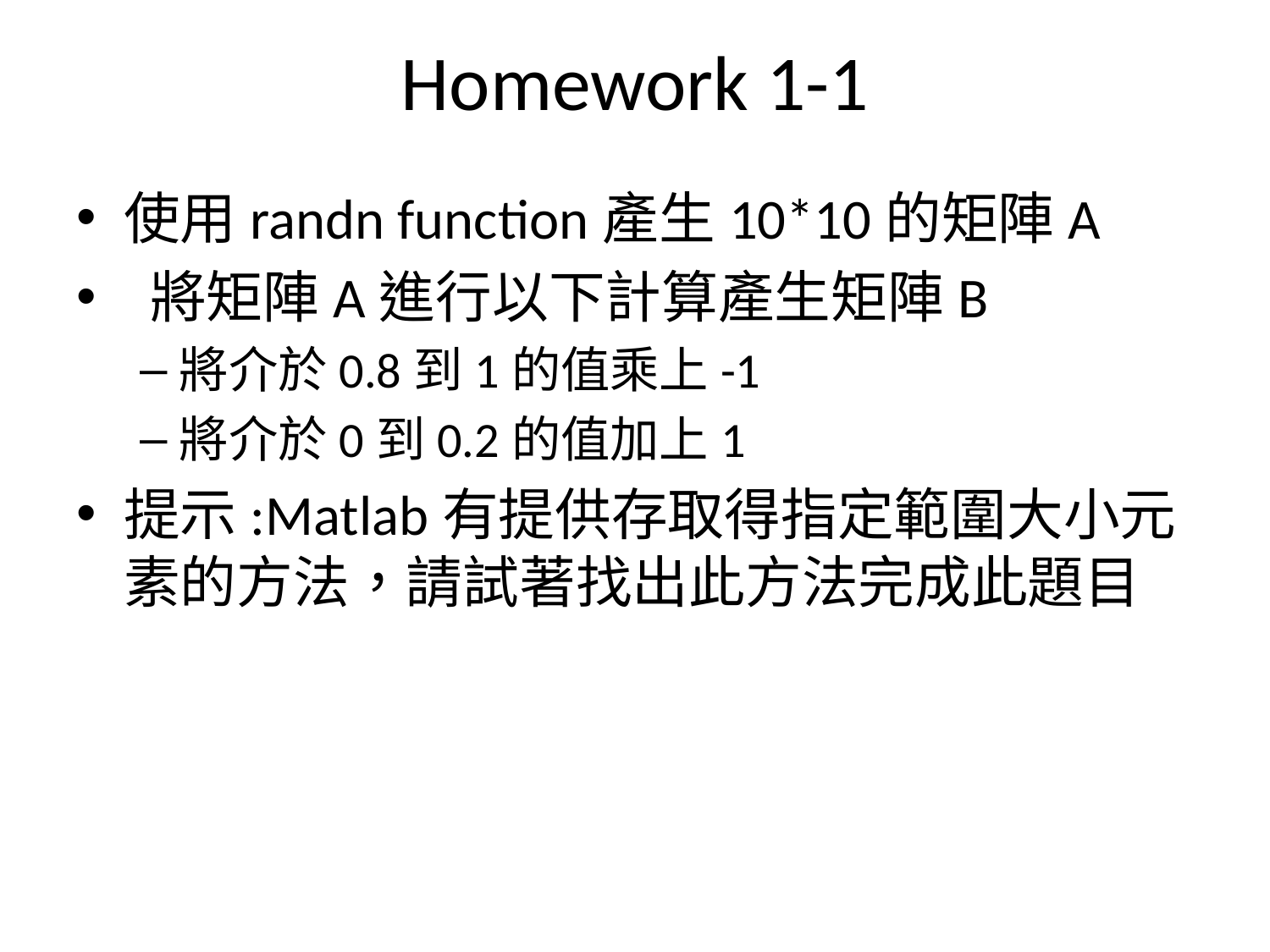

# Homework 1-1
使用randn function產生10*10的矩陣A
 將矩陣A進行以下計算產生矩陣B
將介於0.8到1的值乘上-1
將介於0到0.2的值加上1
提示:Matlab有提供存取得指定範圍大小元素的方法，請試著找出此方法完成此題目